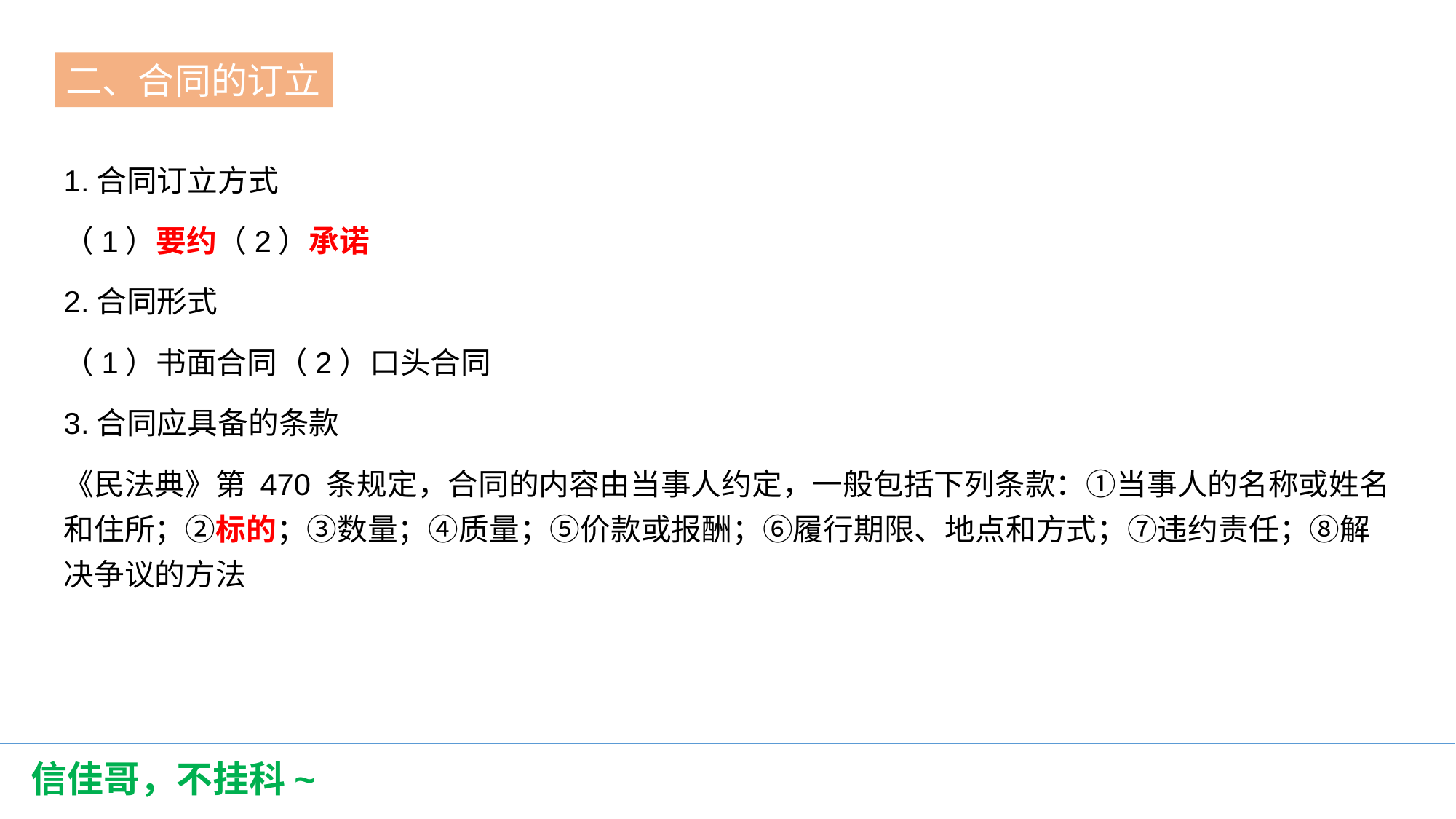

二、合同的订立
第一节
1.合同订立方式
（1）要约（2）承诺
2.合同形式
（1）书面合同（2）口头合同
3.合同应具备的条款
《民法典》第 470 条规定，合同的内容由当事人约定，一般包括下列条款：①当事人的名称或姓名和住所；②标的；③数量；④质量；⑤价款或报酬；⑥履行期限、地点和方式；⑦违约责任；⑧解决争议的方法